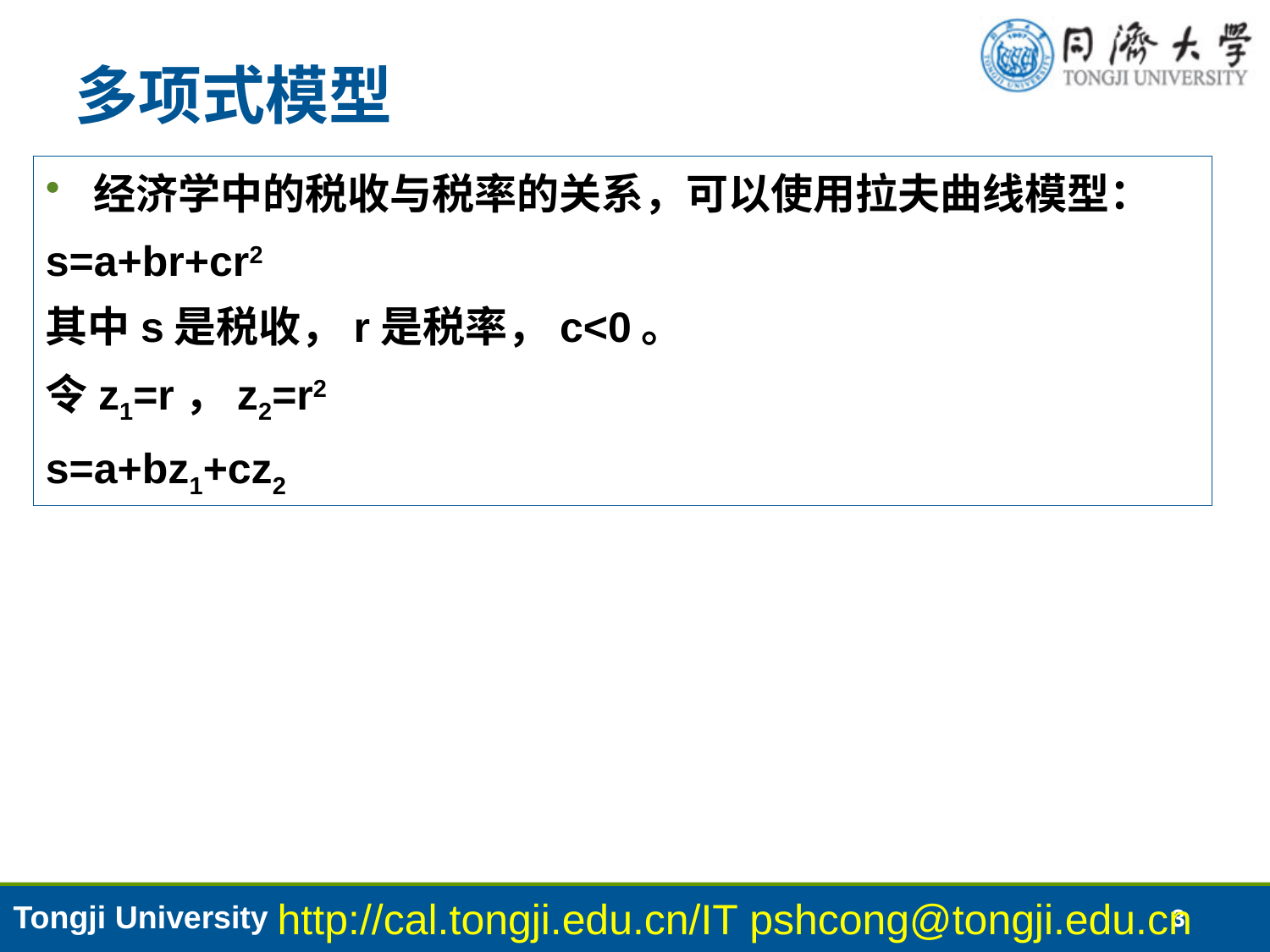

# 多项式模型
经济学中的税收与税率的关系，可以使用拉夫曲线模型：
s=a+br+cr2
其中s是税收，r是税率，c<0。
令z1=r，z2=r2
s=a+bz1+cz2